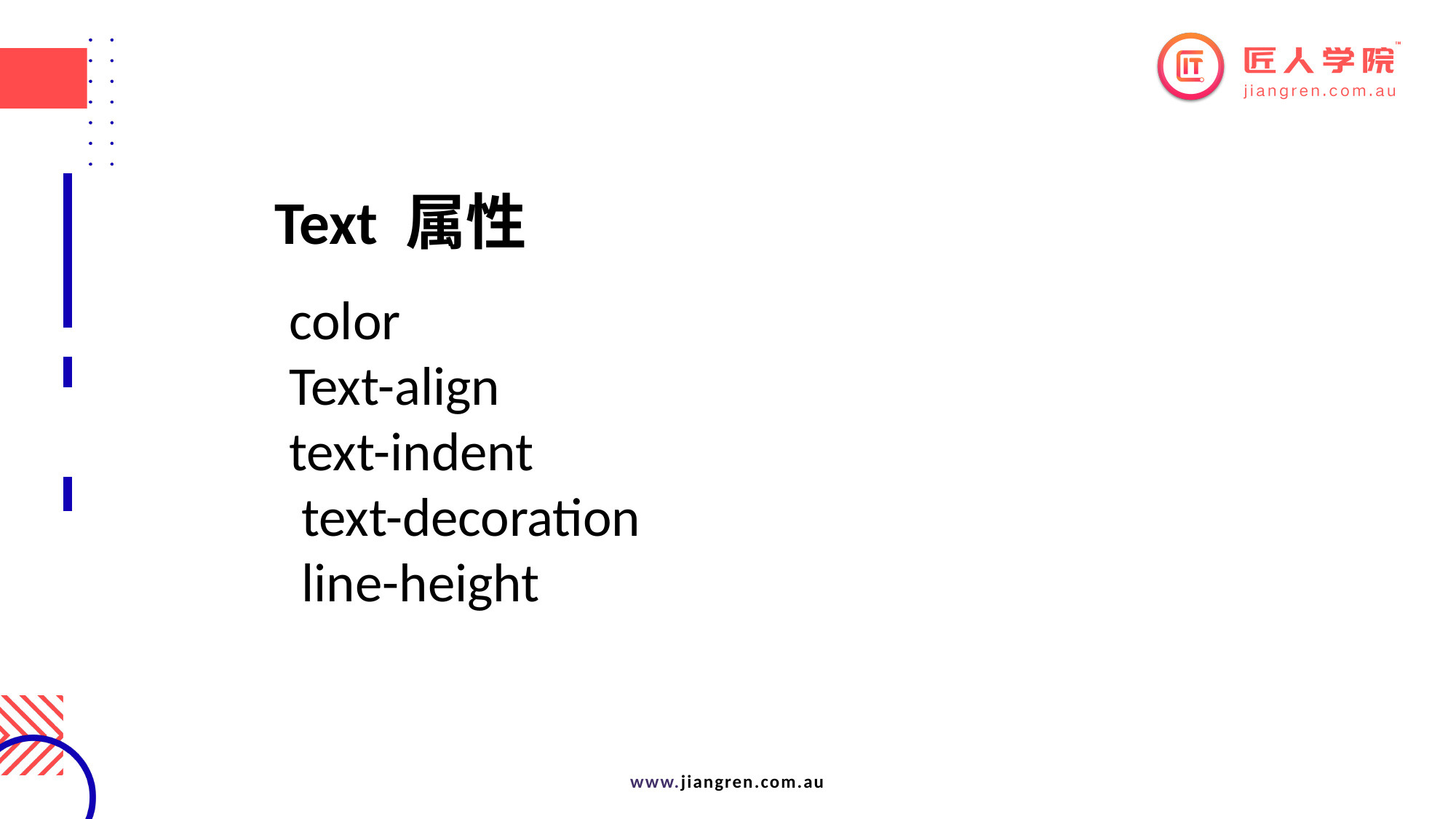

Text 属性
color
Text-align
text-indent
 text-decoration
 line-height